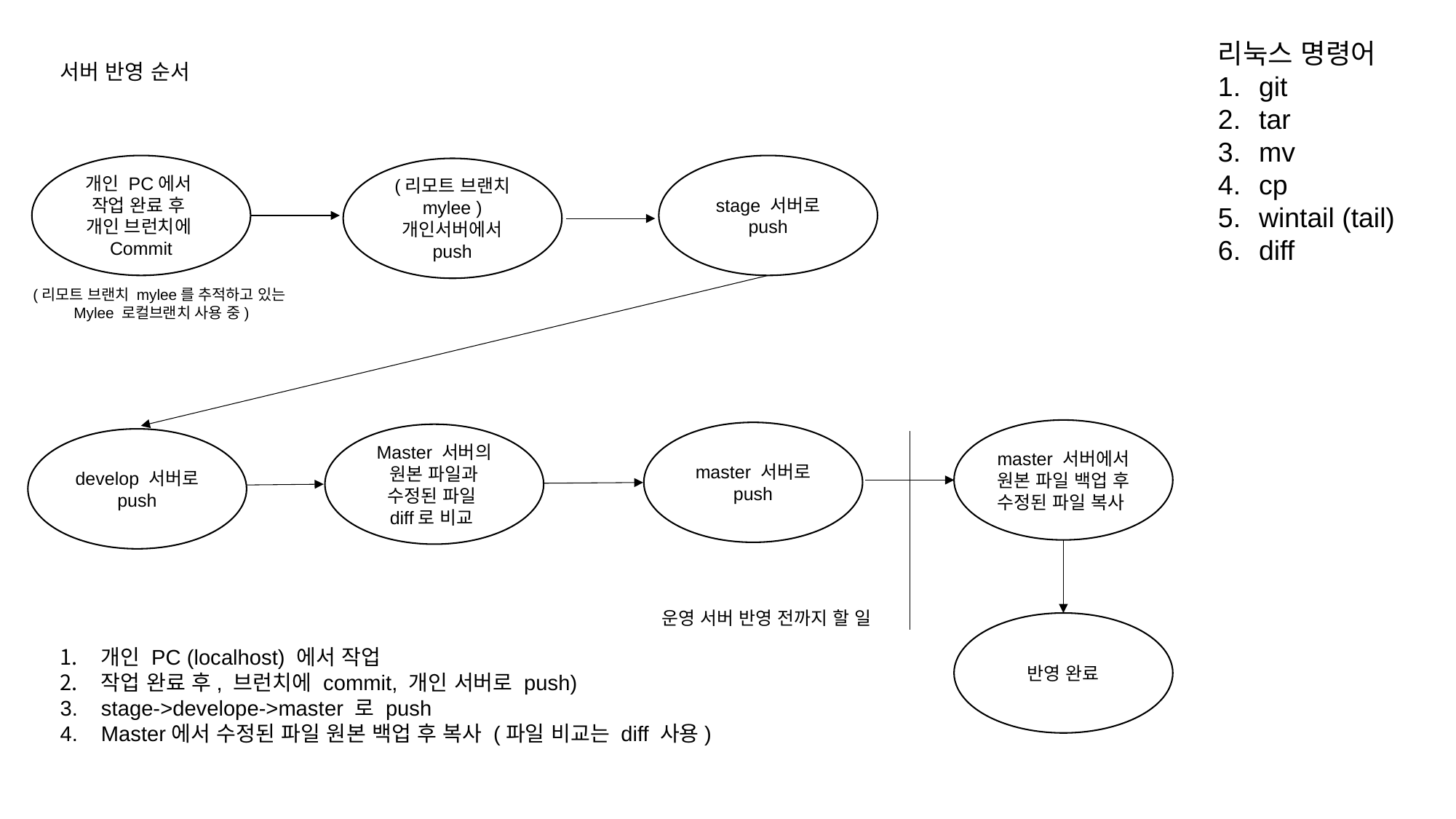

서버 반영 순서

개인 PC (localhost) 에서 작업
작업 완료 후, 브런치에 commit, 개인 서버로 push)
stage->develope->master 로 push
Master에서 수정된 파일 원본 백업 후 복사 (파일 비교는 diff 사용)
개인 PC에서
작업 완료 후
개인 브런치에  Commit
stage 서버로 push
(리모트 브랜치 mylee )
개인서버에서 push
master 서버에서 원본 파일 백업 후
수정된 파일 복사
master 서버로 push
Master 서버의 원본 파일과 수정된 파일
diff로 비교
develop 서버로 push
운영 서버 반영 전까지 할 일
반영 완료
리눅스 명령어
git
tar
mv
cp
wintail (tail)
diff
(리모트 브랜치 mylee를 추적하고 있는
Mylee 로컬브랜치 사용 중)